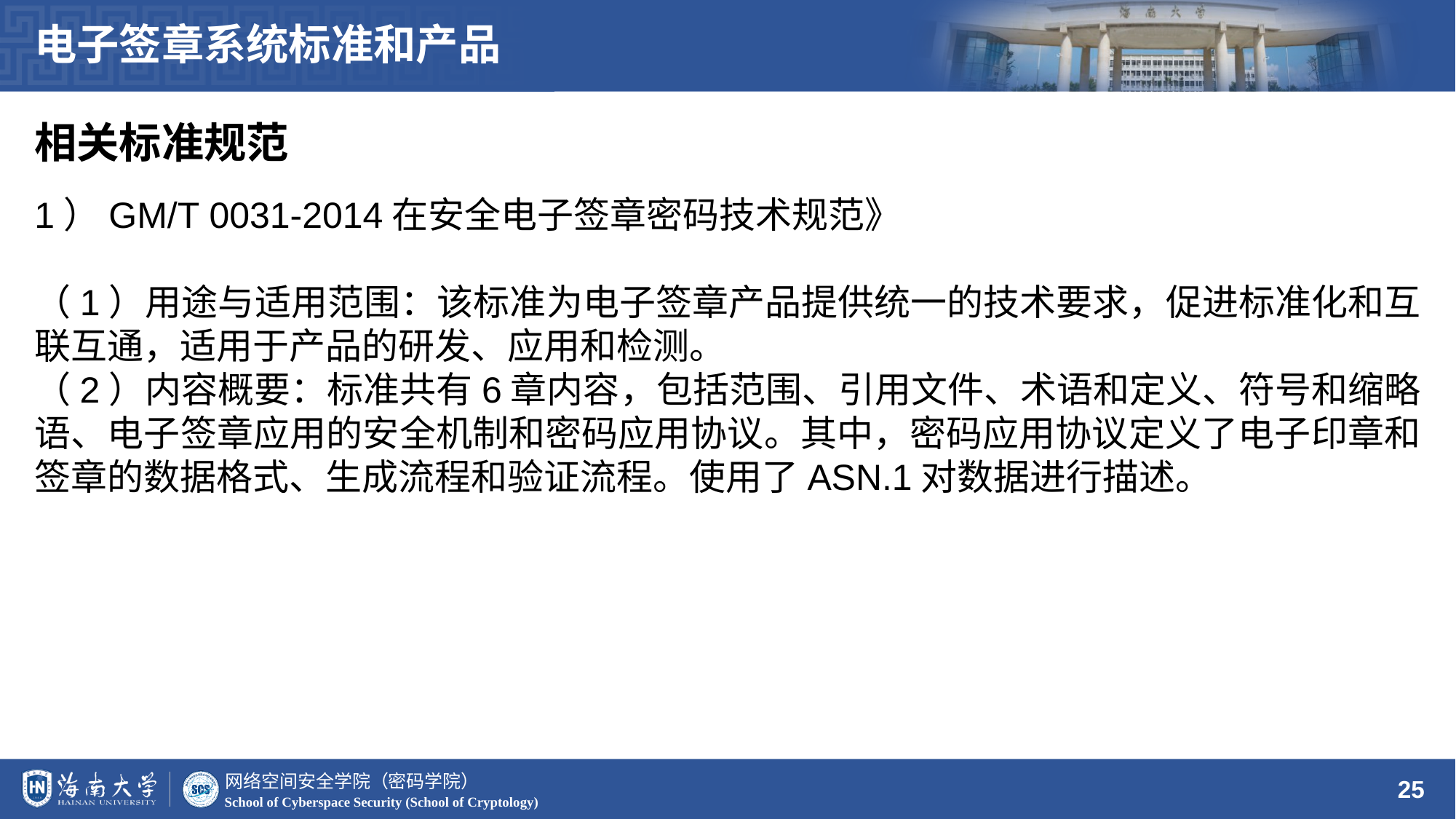

电子签章系统标准和产品
相关标准规范
1）GM/T 0031-2014在安全电子签章密码技术规范》

（1）用途与适用范围：该标准为电子签章产品提供统一的技术要求，促进标准化和互联互通，适用于产品的研发、应用和检测。
（2）内容概要：标准共有6章内容，包括范围、引用文件、术语和定义、符号和缩略语、电子签章应用的安全机制和密码应用协议。其中，密码应用协议定义了电子印章和签章的数据格式、生成流程和验证流程。使用了ASN.1对数据进行描述。

25